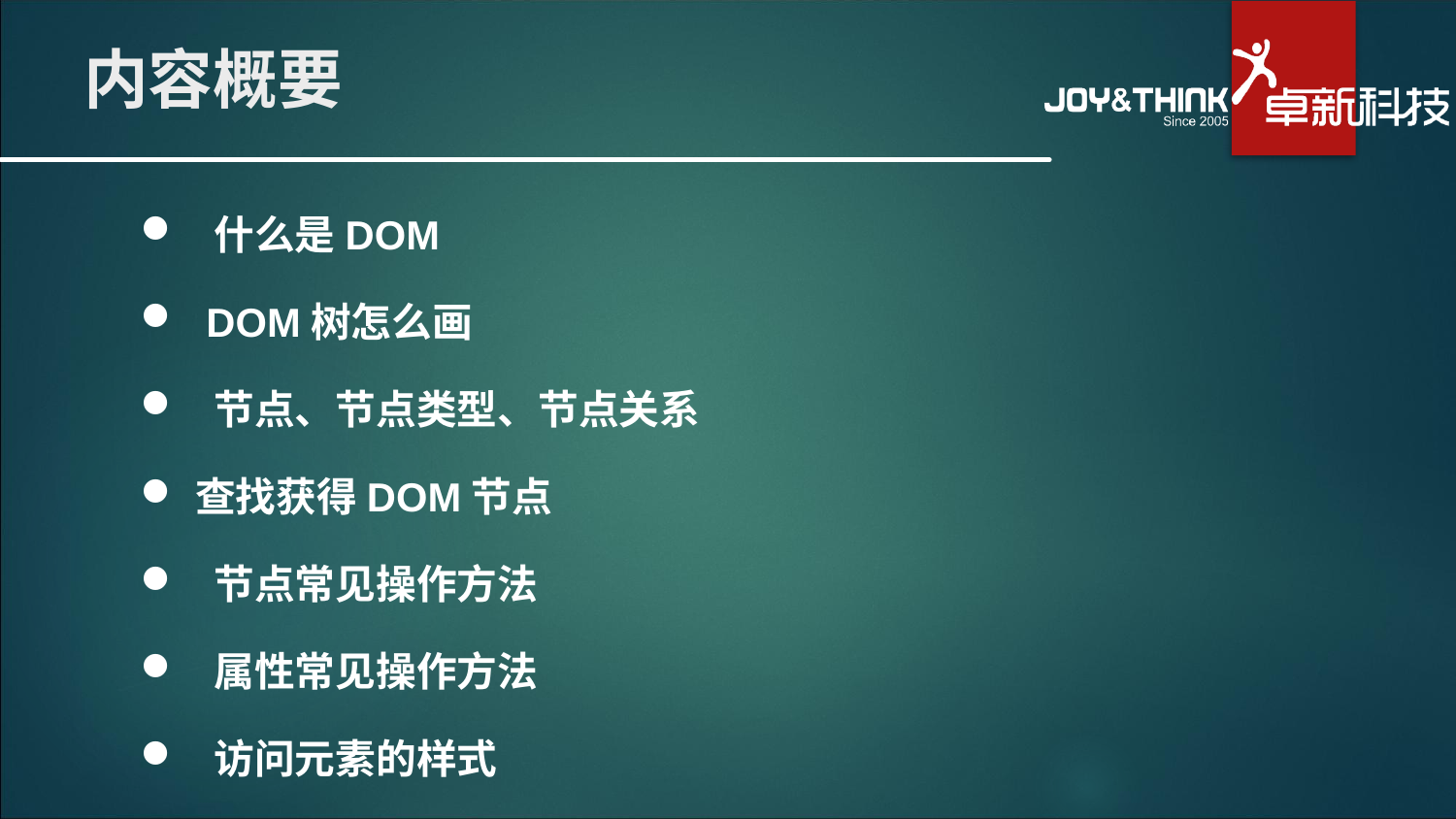

# 内容概要
 什么是DOM
 DOM树怎么画
 节点、节点类型、节点关系
查找获得DOM节点
 节点常见操作方法
 属性常见操作方法
 访问元素的样式